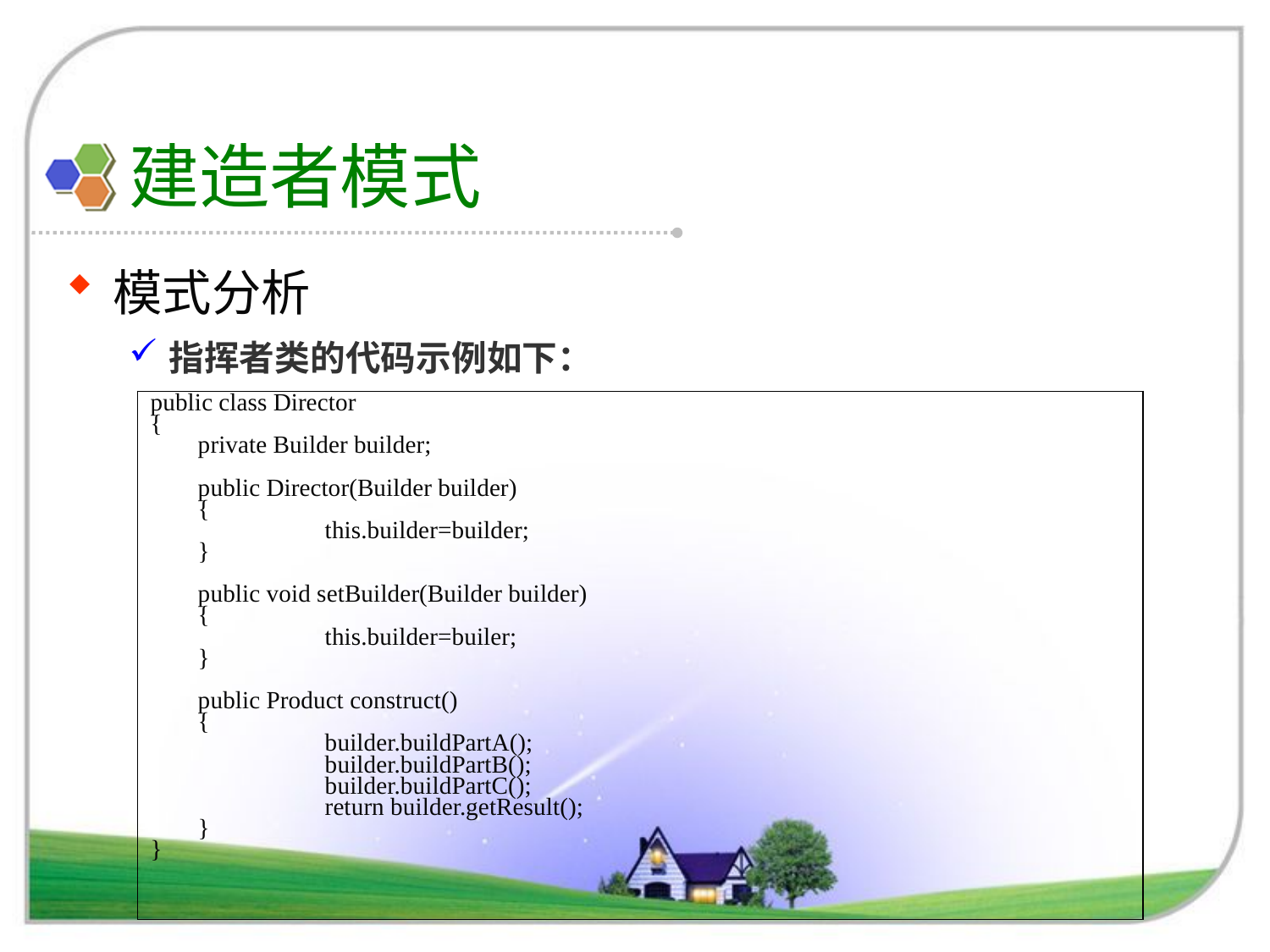

# 建造者模式
模式分析
指挥者类的代码示例如下：
| public class Director { private Builder builder; public Director(Builder builder) { this.builder=builder; } public void setBuilder(Builder builder) { this.builder=builer; } public Product construct() { builder.buildPartA(); builder.buildPartB(); builder.buildPartC(); return builder.getResult(); } } |
| --- |